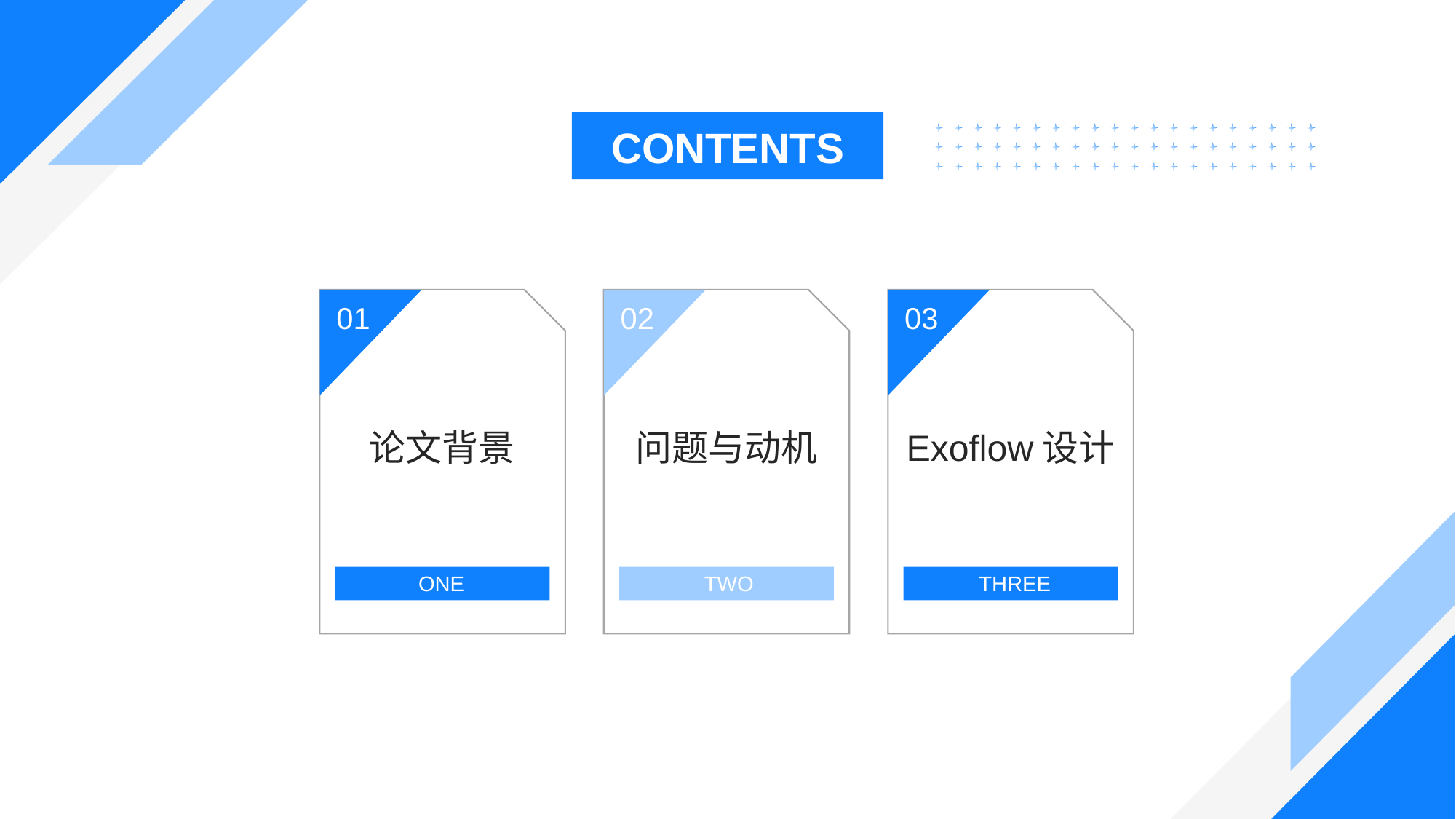

CONTENTS

01

论文背景

02

问题与动机

03

Exoflow设计

ONE
TWO
THREE
FUR